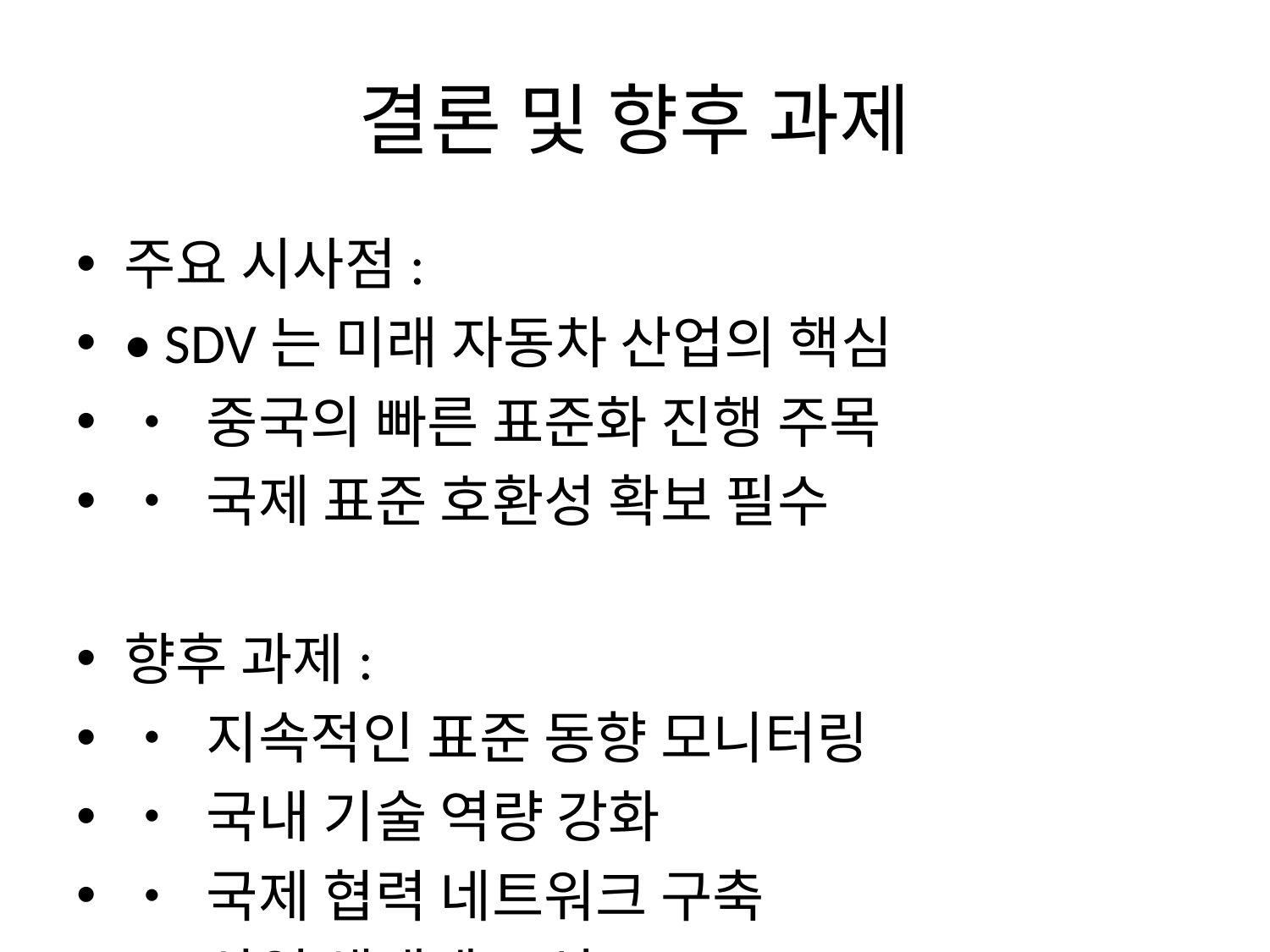

# 결론 및 향후 과제
주요 시사점:
• SDV는 미래 자동차 산업의 핵심
• 중국의 빠른 표준화 진행 주목
• 국제 표준 호환성 확보 필수

향후 과제:
• 지속적인 표준 동향 모니터링
• 국내 기술 역량 강화
• 국제 협력 네트워크 구축
• 산업 생태계 조성

Action Items:
• SDV 표준화 TF 구성
• 정기적인 기술 교류회 개최
• 표준 문서 번역 및 분석